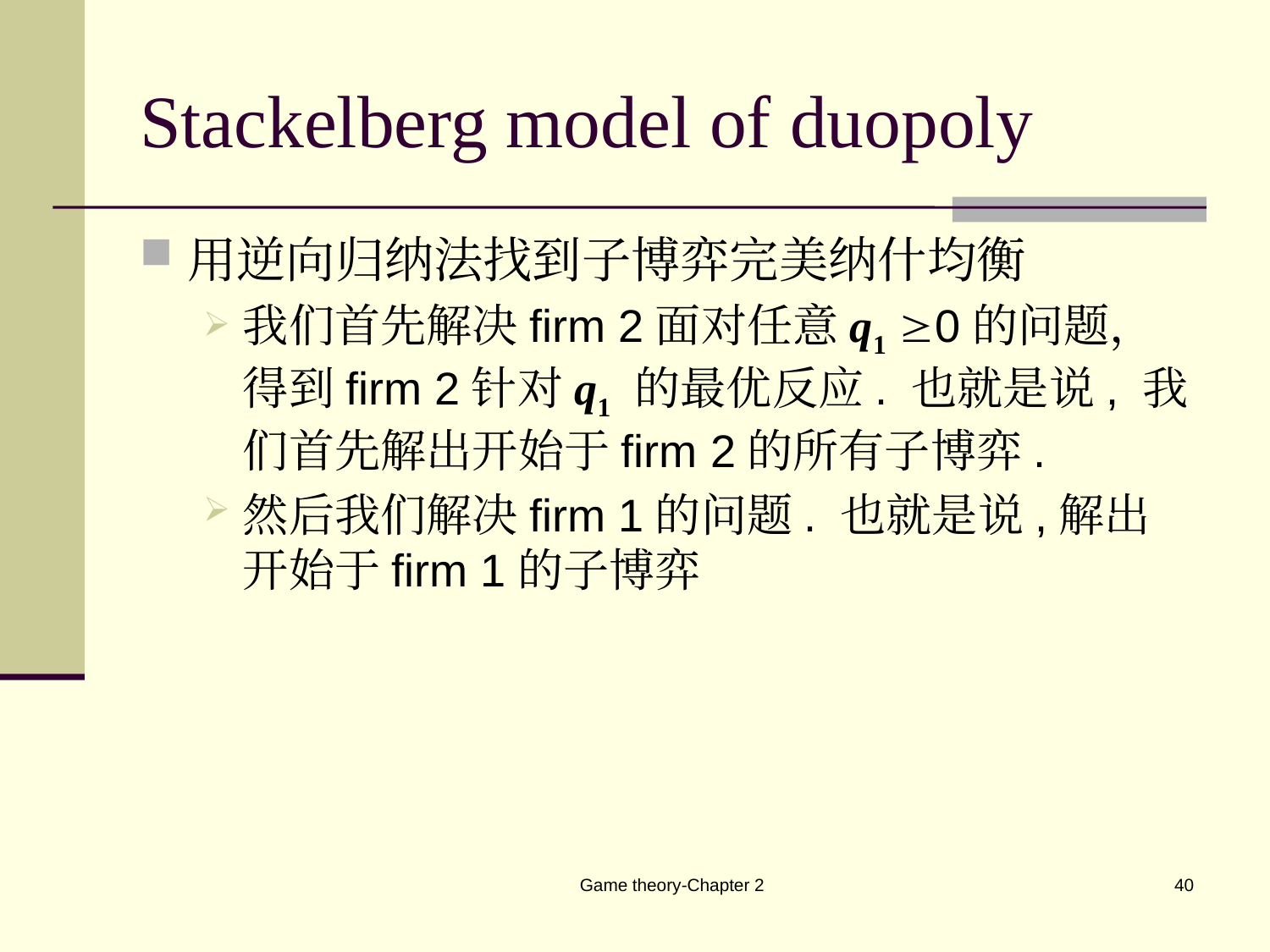

# Stackelberg model of duopoly
用逆向归纳法找到子博弈完美纳什均衡
我们首先解决firm 2面对任意q1 ≥0的问题，得到firm 2针对q1 的最优反应. 也就是说, 我们首先解出开始于firm 2的所有子博弈.
然后我们解决firm 1的问题. 也就是说,解出开始于firm 1的子博弈
Game theory-Chapter 2
40